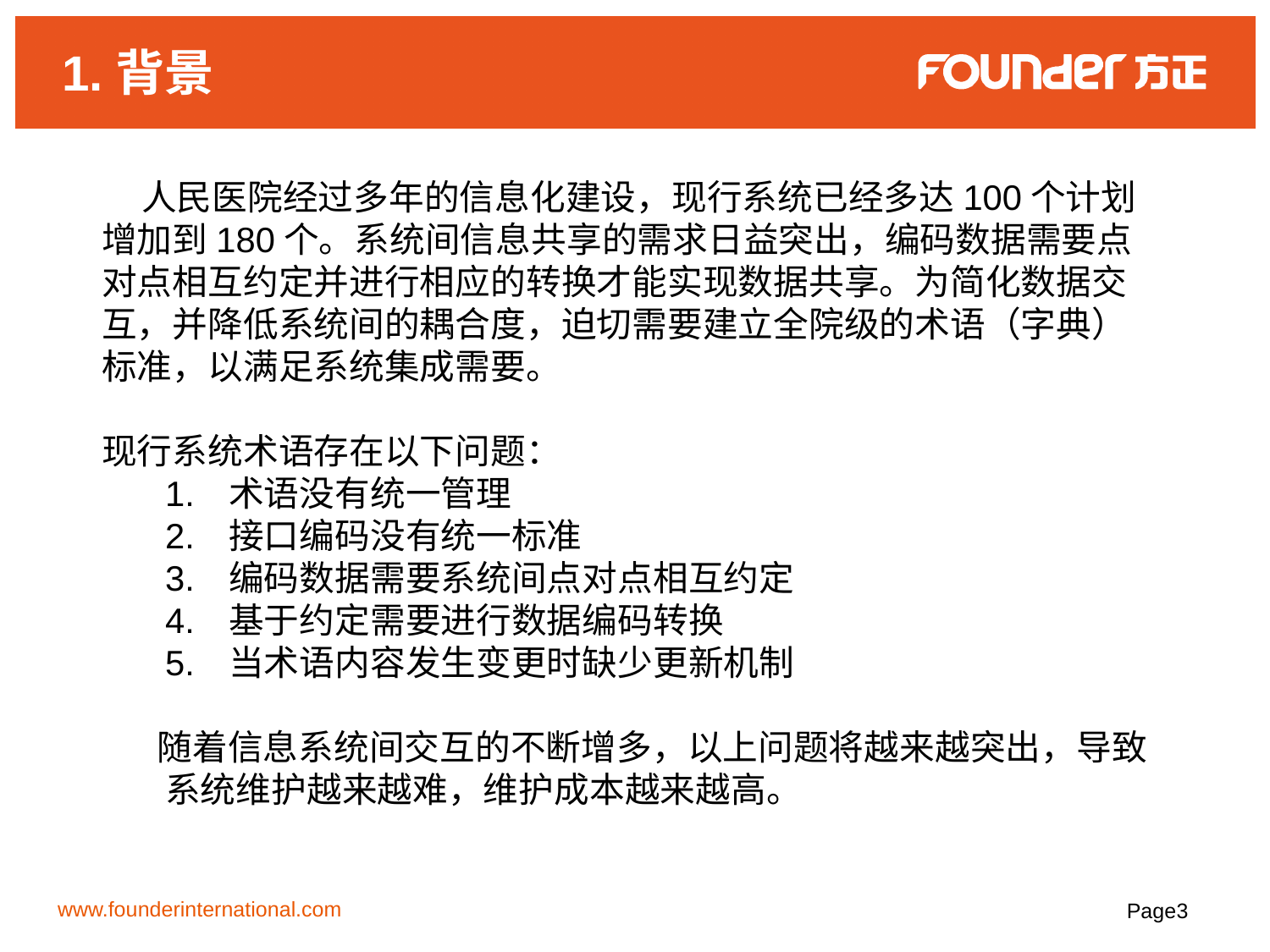

# 1.背景
    人民医院经过多年的信息化建设，现行系统已经多达100个计划增加到180个。系统间信息共享的需求日益突出，编码数据需要点对点相互约定并进行相应的转换才能实现数据共享。为简化数据交互，并降低系统间的耦合度，迫切需要建立全院级的术语（字典）标准，以满足系统集成需要。

现行系统术语存在以下问题：
术语没有统一管理
接口编码没有统一标准
编码数据需要系统间点对点相互约定
基于约定需要进行数据编码转换
当术语内容发生变更时缺少更新机制

      随着信息系统间交互的不断增多，以上问题将越来越突出，导致系统维护越来越难，维护成本越来越高。

www.founderinternational.com
Page3